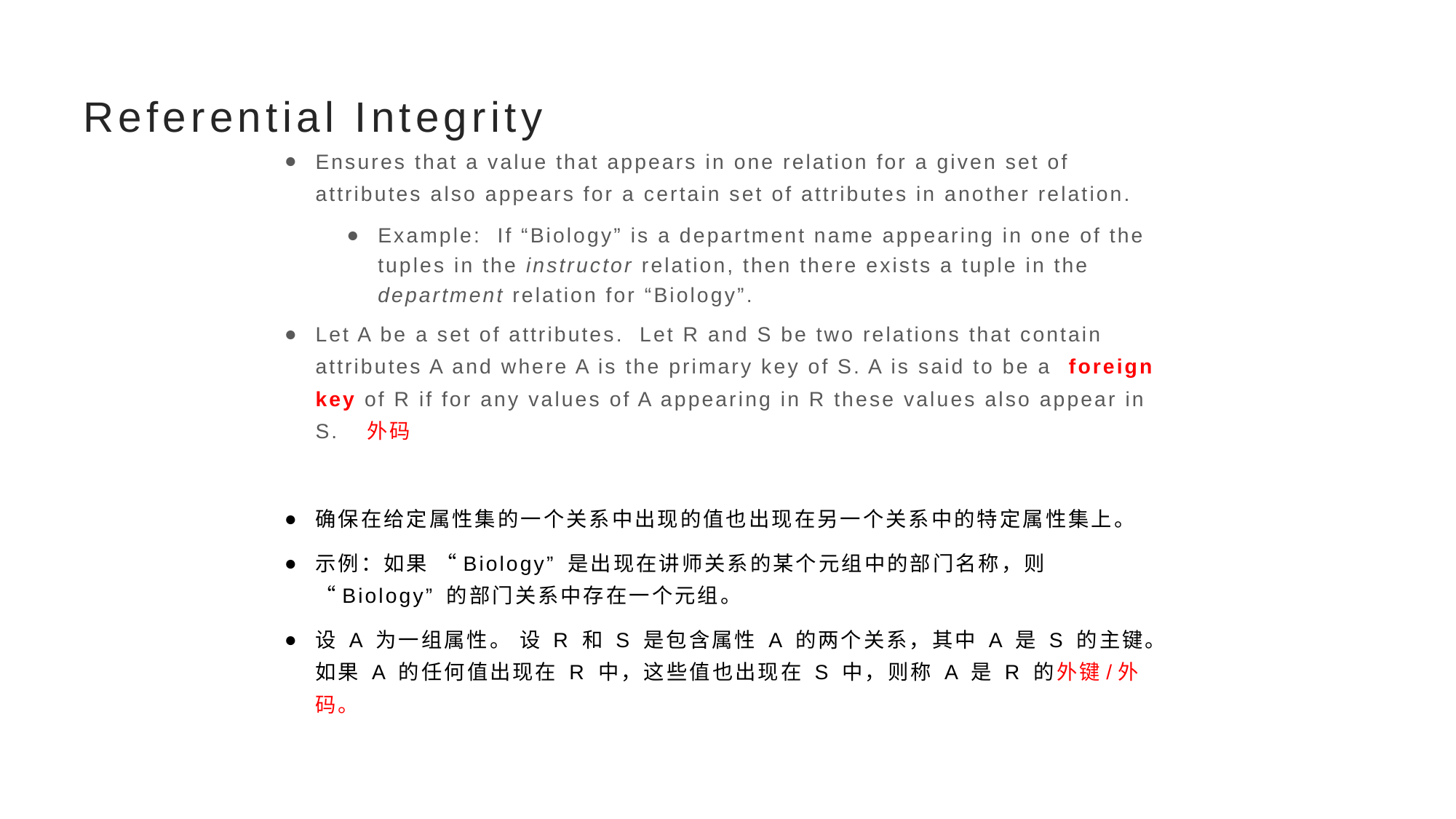

# Referential Integrity
Ensures that a value that appears in one relation for a given set of attributes also appears for a certain set of attributes in another relation.
Example:  If “Biology” is a department name appearing in one of the tuples in the instructor relation, then there exists a tuple in the department relation for “Biology”.
Let A be a set of attributes.  Let R and S be two relations that contain attributes A and where A is the primary key of S. A is said to be a  foreign key of R if for any values of A appearing in R these values also appear in S.   外码

确保在给定属性集的一个关系中出现的值也出现在另一个关系中的特定属性集上。
示例：如果 “Biology” 是出现在讲师关系的某个元组中的部门名称，则 “Biology” 的部门关系中存在一个元组。
设 A 为一组属性。 设 R 和 S 是包含属性 A 的两个关系，其中 A 是 S 的主键。如果 A 的任何值出现在 R 中，这些值也出现在 S 中，则称 A 是 R 的外键/外码。